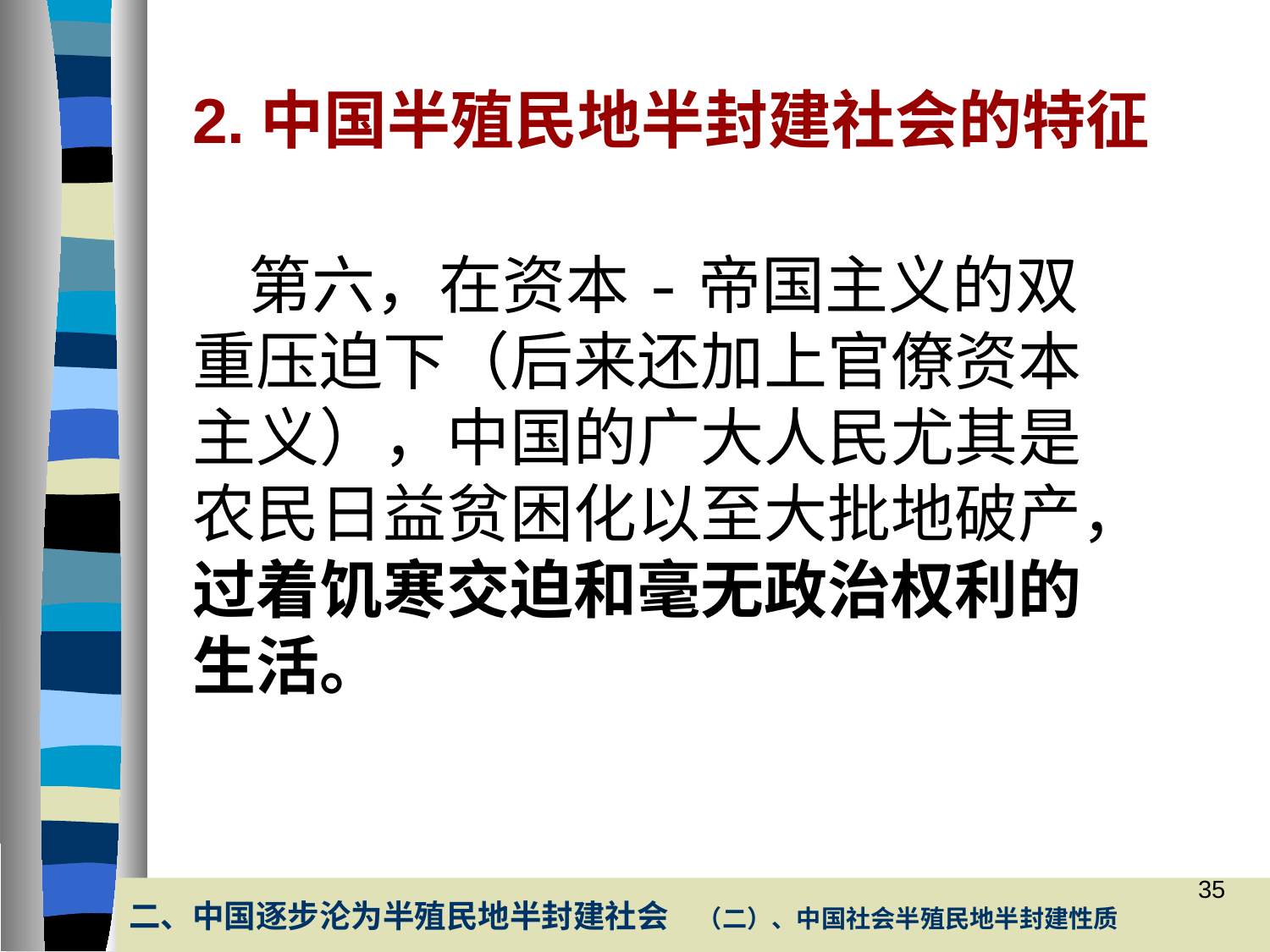

2.中国半殖民地半封建社会的特征

    第六，在资本-帝国主义的双重压迫下（后来还加上官僚资本主义），中国的广大人民尤其是农民日益贫困化以至大批地破产，过着饥寒交迫和毫无政治权利的生活。
35